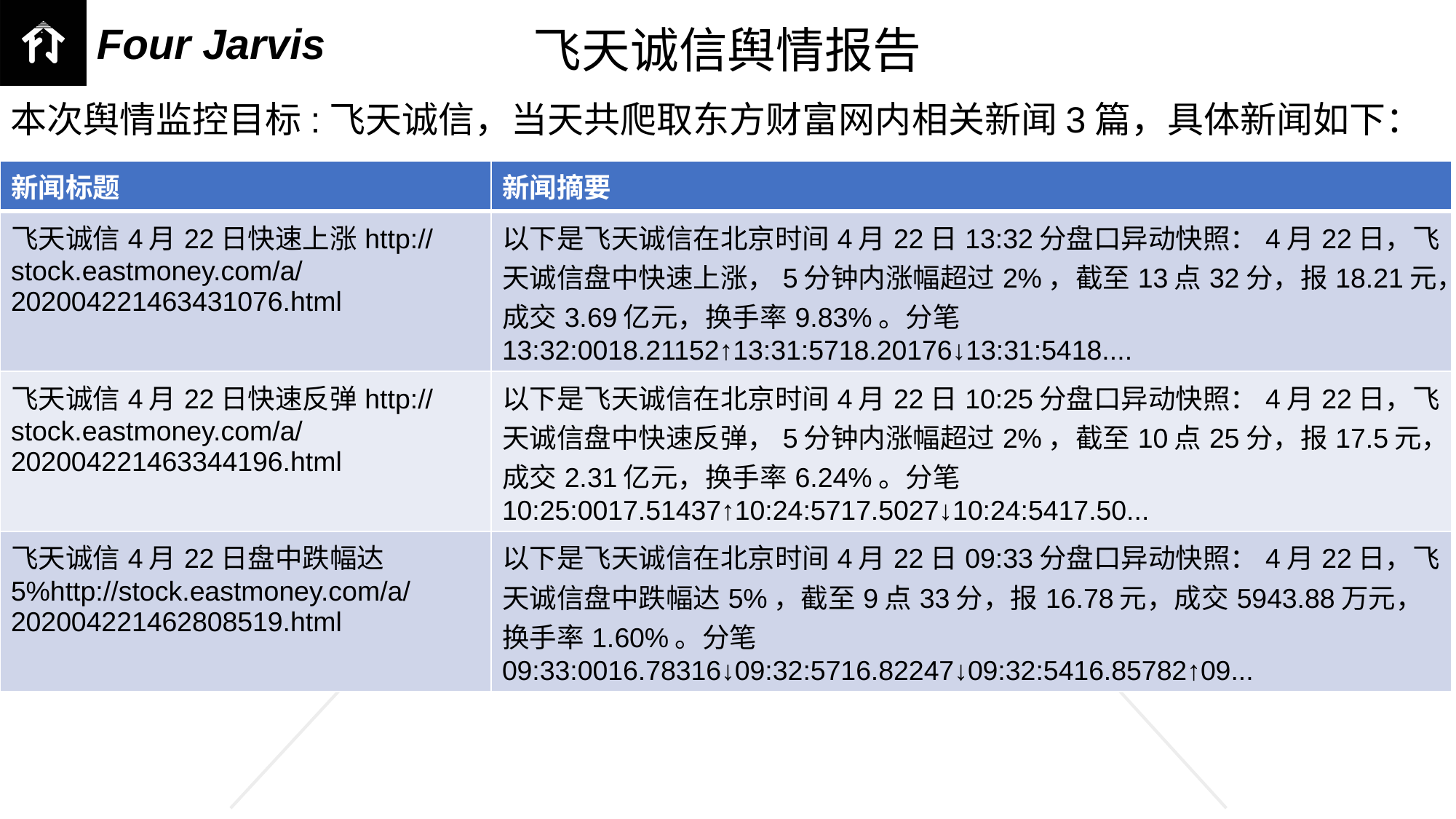

飞天诚信舆情报告
本次舆情监控目标:飞天诚信，当天共爬取东方财富网内相关新闻3篇，具体新闻如下：
| 新闻标题 | 新闻摘要 |
| --- | --- |
| 飞天诚信4月22日快速上涨http://stock.eastmoney.com/a/202004221463431076.html | 以下是飞天诚信在北京时间4月22日13:32分盘口异动快照：4月22日，飞天诚信盘中快速上涨，5分钟内涨幅超过2%，截至13点32分，报18.21元，成交3.69亿元，换手率9.83%。分笔13:32:0018.21152↑13:31:5718.20176↓13:31:5418.... |
| 飞天诚信4月22日快速反弹http://stock.eastmoney.com/a/202004221463344196.html | 以下是飞天诚信在北京时间4月22日10:25分盘口异动快照：4月22日，飞天诚信盘中快速反弹，5分钟内涨幅超过2%，截至10点25分，报17.5元，成交2.31亿元，换手率6.24%。分笔10:25:0017.51437↑10:24:5717.5027↓10:24:5417.50... |
| 飞天诚信4月22日盘中跌幅达5%http://stock.eastmoney.com/a/202004221462808519.html | 以下是飞天诚信在北京时间4月22日09:33分盘口异动快照：4月22日，飞天诚信盘中跌幅达5%，截至9点33分，报16.78元，成交5943.88万元，换手率1.60%。分笔09:33:0016.78316↓09:32:5716.82247↓09:32:5416.85782↑09... |